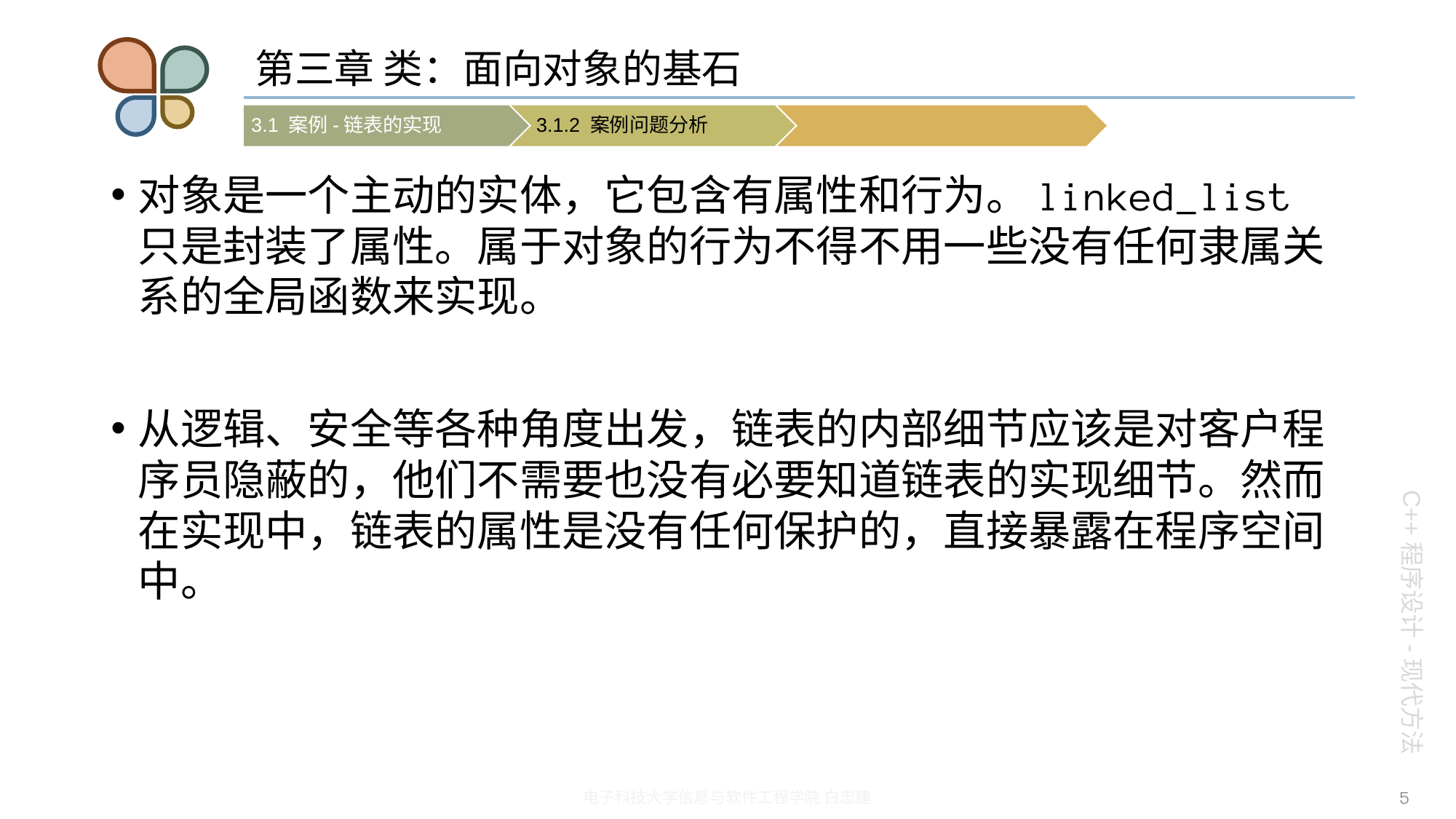

# 第三章 类：面向对象的基石
3.1 案例-链表的实现
3.1.2 案例问题分析

对象是一个主动的实体，它包含有属性和行为。linked_list只是封装了属性。属于对象的行为不得不用一些没有任何隶属关系的全局函数来实现。

从逻辑、安全等各种角度出发，链表的内部细节应该是对客户程序员隐蔽的，他们不需要也没有必要知道链表的实现细节。然而在实现中，链表的属性是没有任何保护的，直接暴露在程序空间中。
5